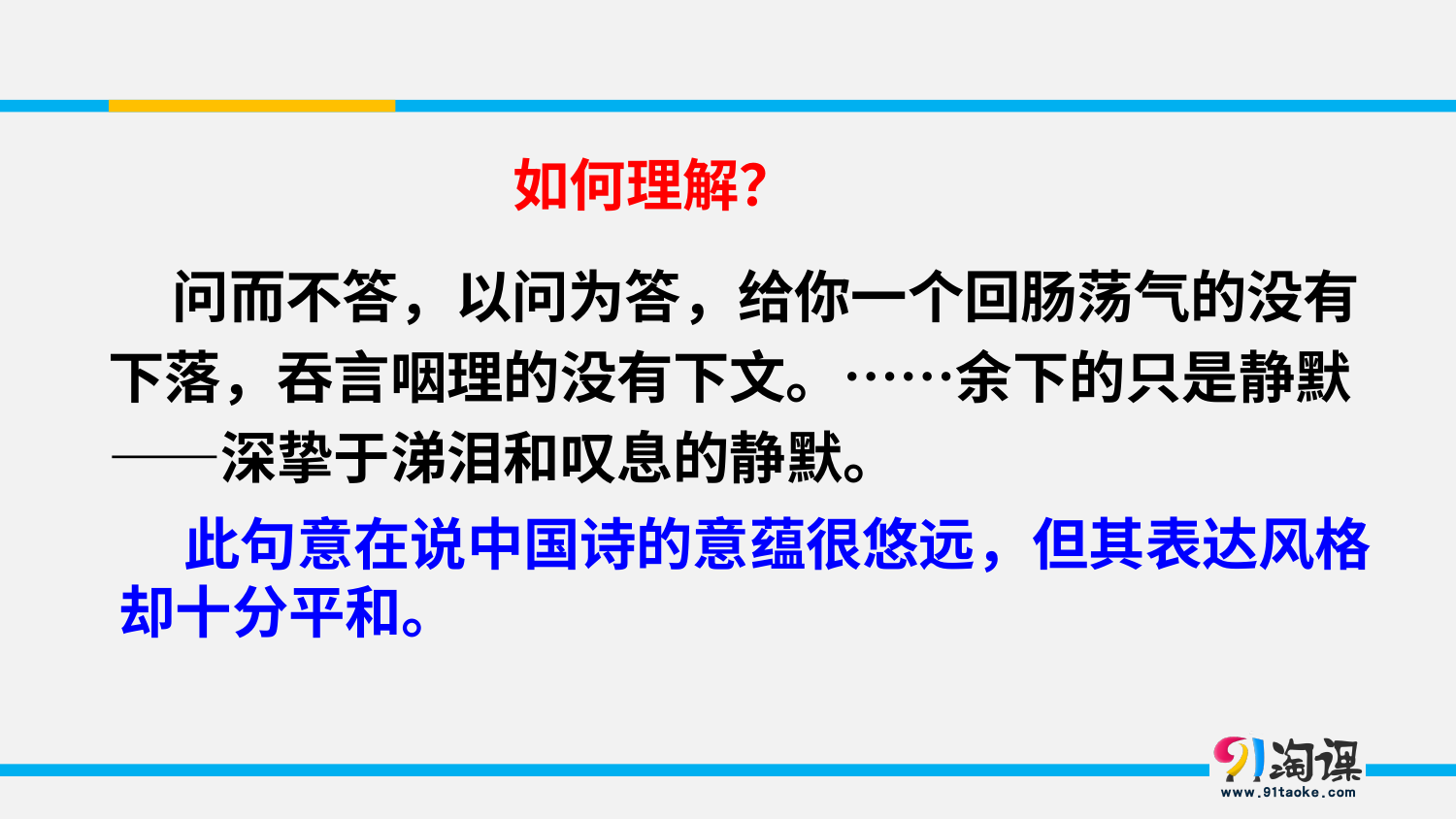

如何理解？
    问而不答，以问为答，给你一个回肠荡气的没有下落，吞言咽理的没有下文。……余下的只是静默——深挚于涕泪和叹息的静默。
    此句意在说中国诗的意蕴很悠远，但其表达风格却十分平和。